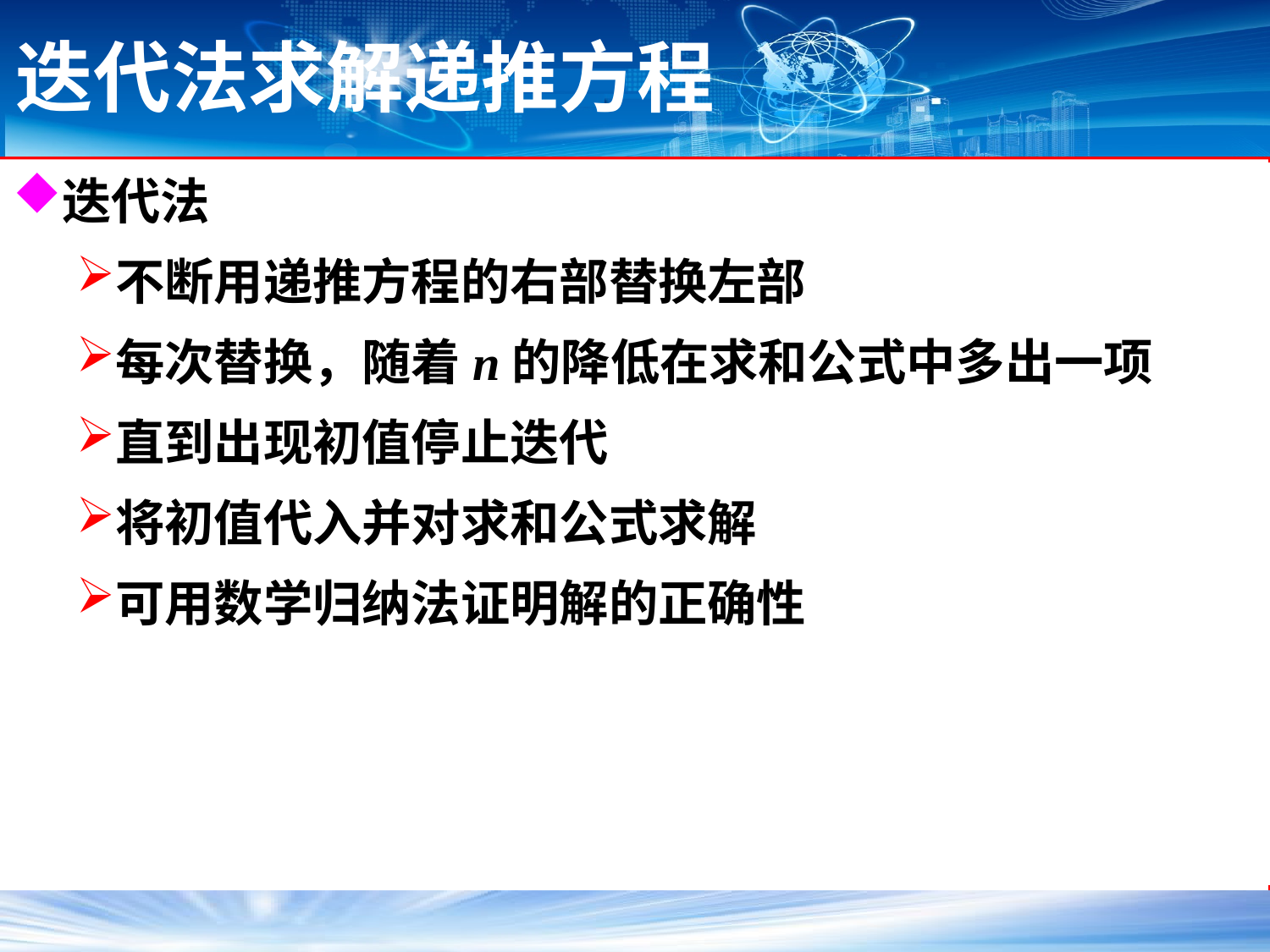

# 迭代法求解递推方程
迭代法
不断用递推方程的右部替换左部
每次替换，随着n的降低在求和公式中多出一项
直到出现初值停止迭代
将初值代入并对求和公式求解
可用数学归纳法证明解的正确性